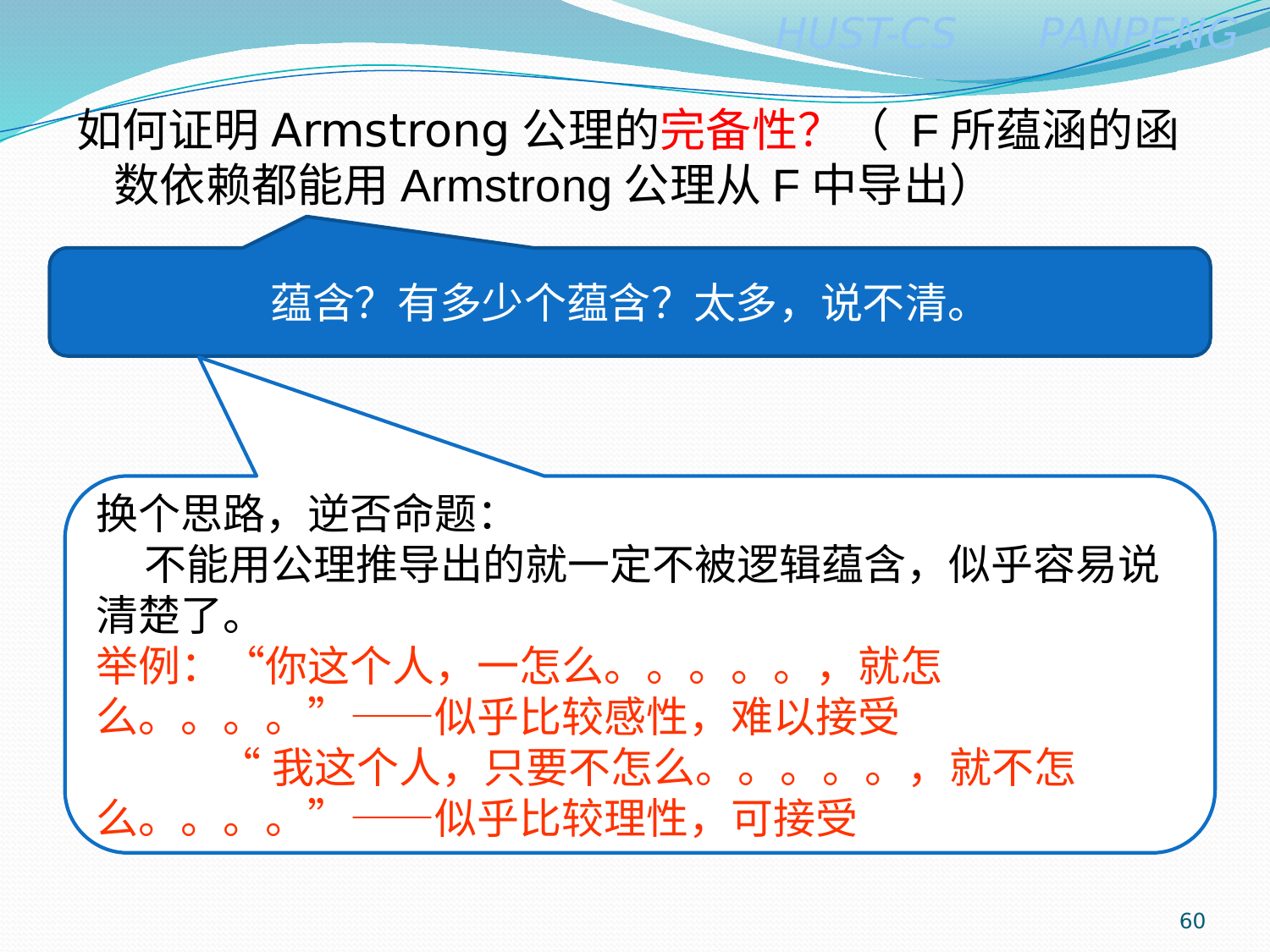

如何证明Armstrong公理的完备性？（ F所蕴涵的函数依赖都能用Armstrong公理从F中导出）

蕴含？有多少个蕴含？太多，说不清。
换个思路，逆否命题：
    不能用公理推导出的就一定不被逻辑蕴含，似乎容易说清楚了。
举例：“你这个人，一怎么。。。。。，就怎么。。。。”——似乎比较感性，难以接受
             “我这个人，只要不怎么。。。。。，就不怎么。。。。”——似乎比较理性，可接受
60